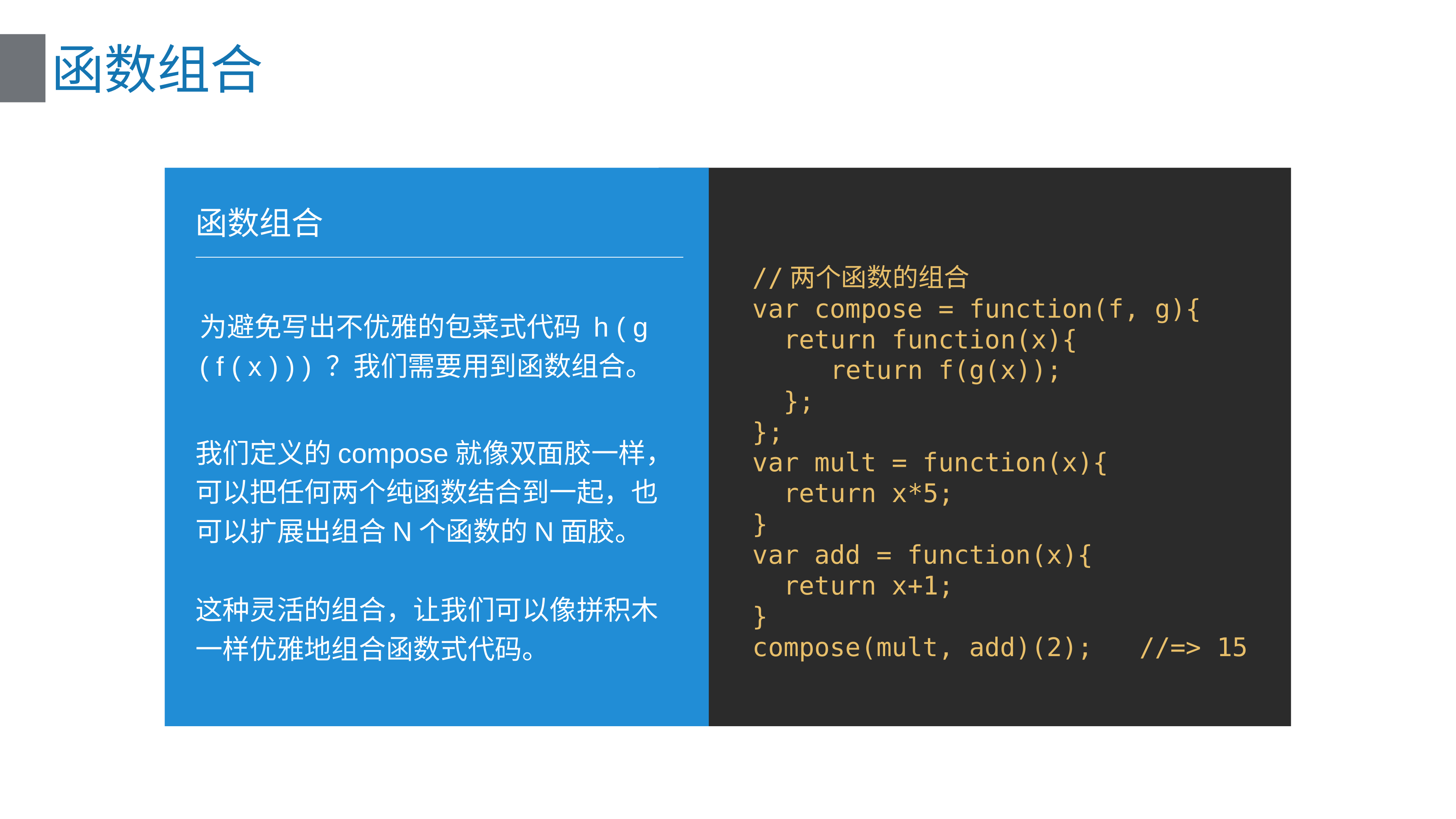

# 函数组合

函数组合

//两个函数的组合
var compose = function(f, g){
  return function(x){
     return f(g(x));
  };
};
var mult = function(x){
  return x*5;
}
var add = function(x){
  return x+1;
}
compose(mult, add)(2);   //=> 15
为避免写出不优雅的包菜式代码 h ( g ( f ( x ) ) ) ？我们需要用到函数组合。
我们定义的compose就像双面胶一样，可以把任何两个纯函数结合到一起，也可以扩展出组合N个函数的N面胶。

这种灵活的组合，让我们可以像拼积木一样优雅地组合函数式代码。